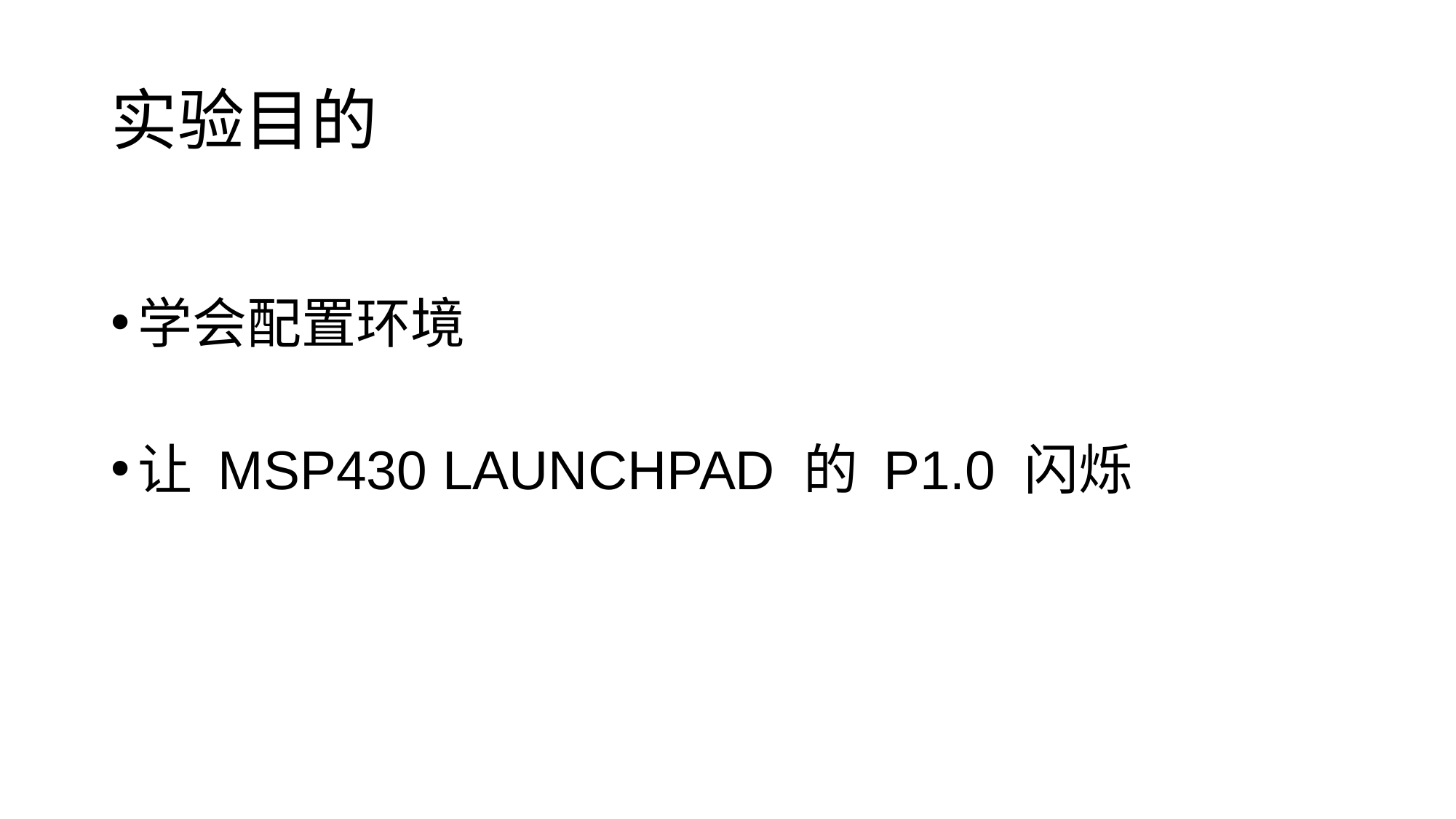

# 实验目的
学会配置环境
让 MSP430 LAUNCHPAD 的 P1.0 闪烁